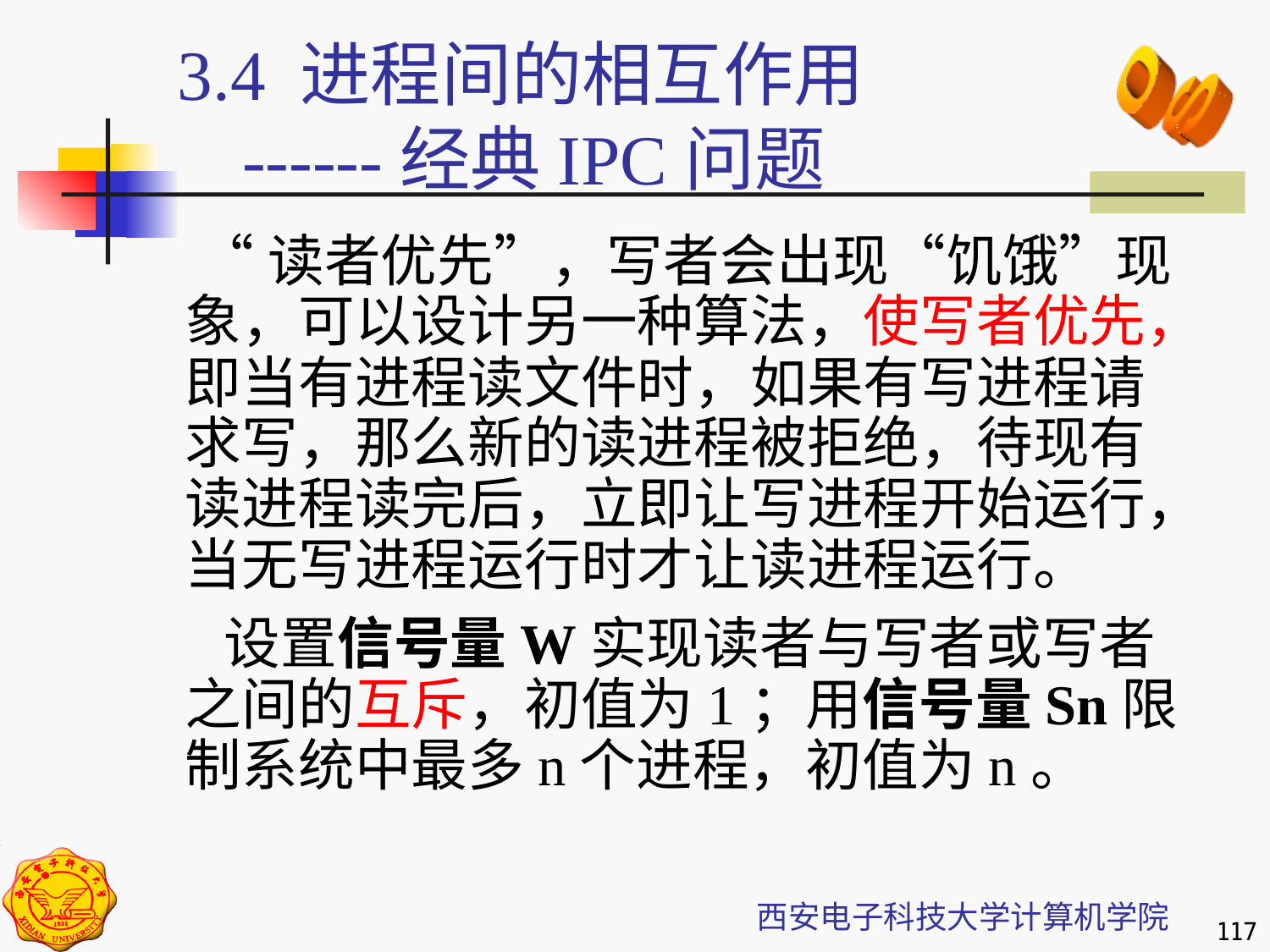

3.4 进程间的相互作用
   ------经典IPC问题
	 “读者优先”，写者会出现“饥饿”现象，可以设计另一种算法，使写者优先，即当有进程读文件时，如果有写进程请求写，那么新的读进程被拒绝，待现有读进程读完后，立即让写进程开始运行，当无写进程运行时才让读进程运行。
	  设置信号量W实现读者与写者或写者之间的互斥，初值为1；用信号量Sn限制系统中最多n个进程，初值为n。
117